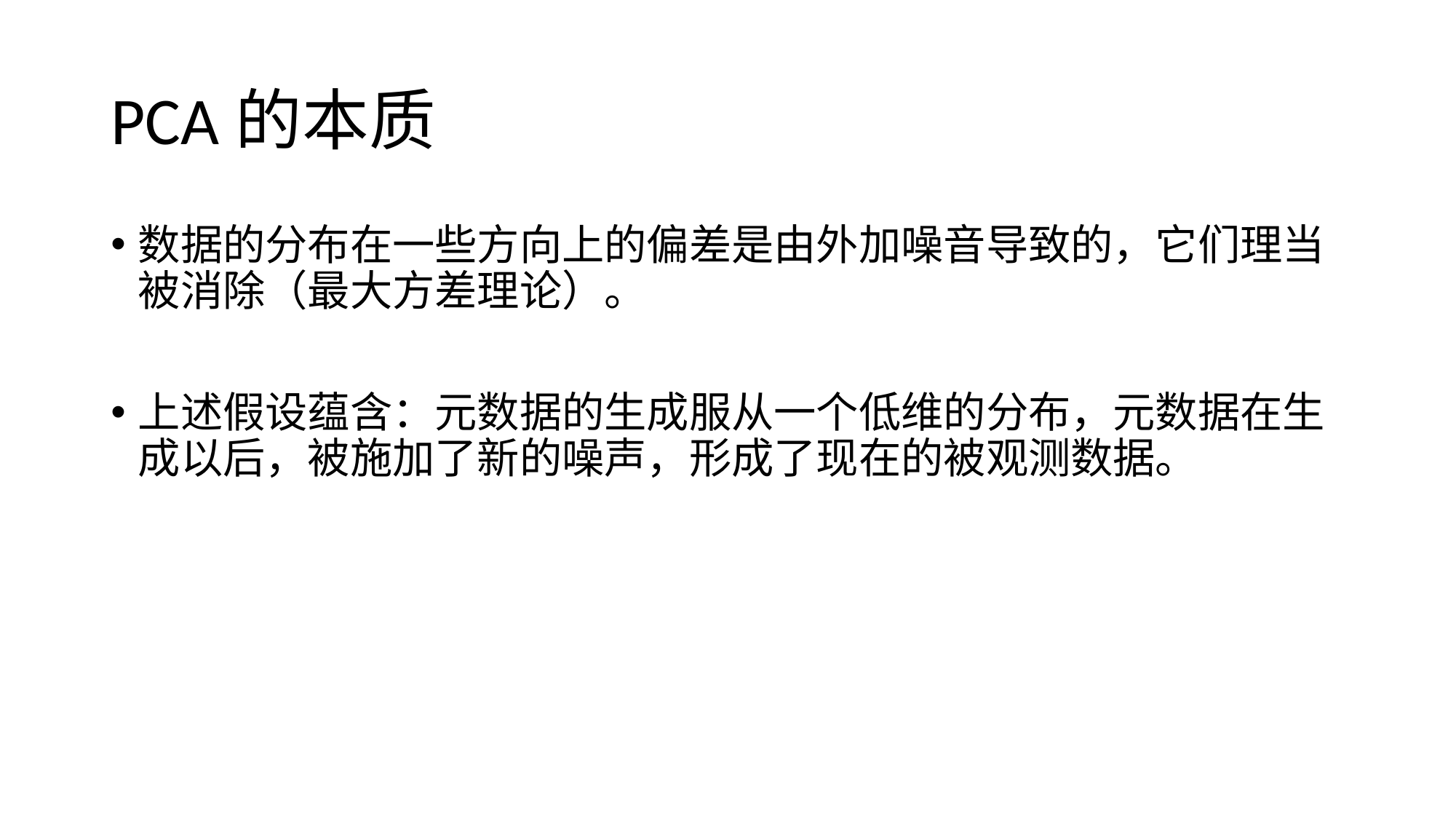

# PCA的本质
数据的分布在一些方向上的偏差是由外加噪音导致的，它们理当被消除（最大方差理论）。

上述假设蕴含：元数据的生成服从一个低维的分布，元数据在生成以后，被施加了新的噪声，形成了现在的被观测数据。